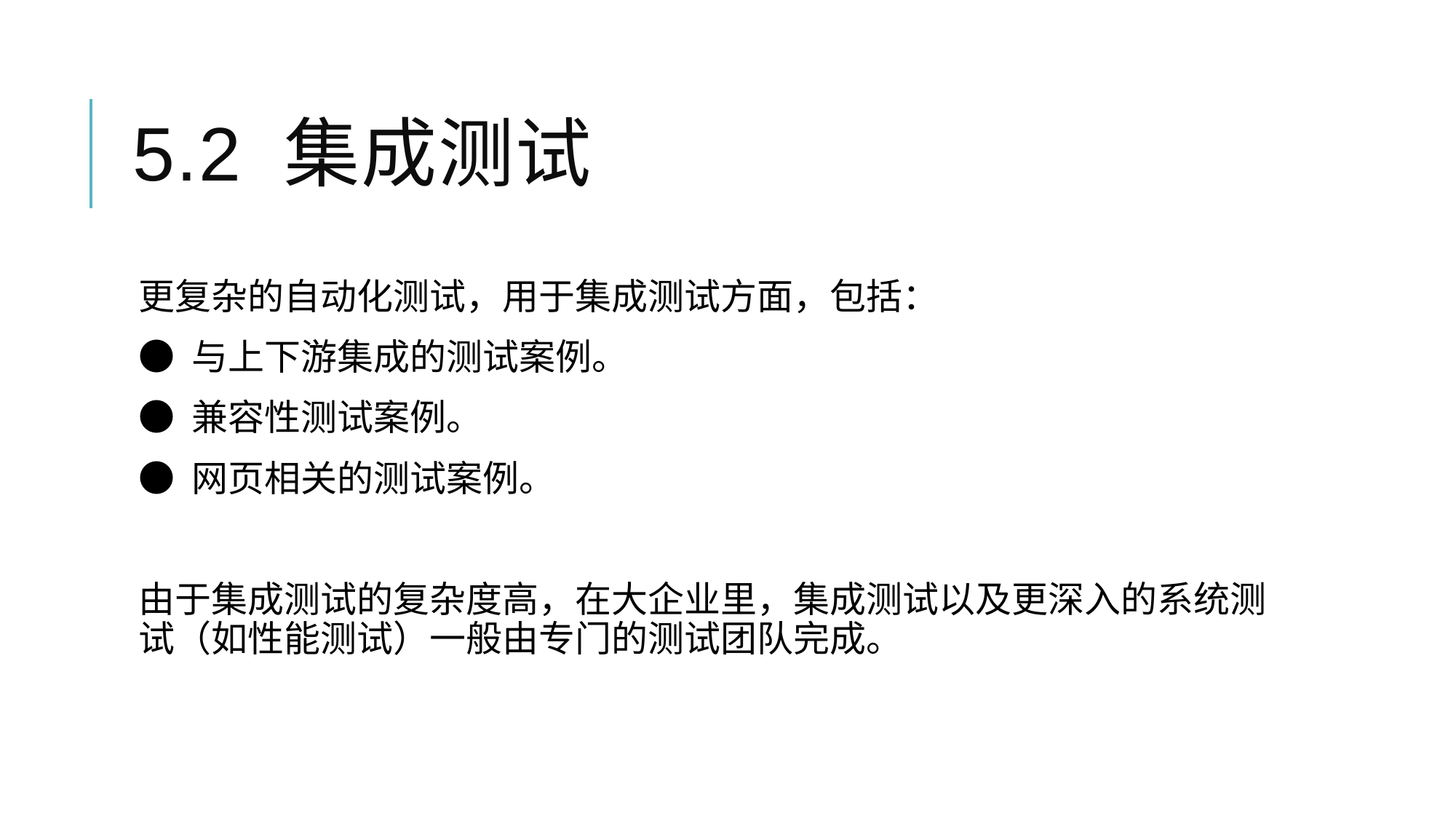

# 5.2 集成测试
更复杂的自动化测试，用于集成测试方面，包括：
● 与上下游集成的测试案例。
● 兼容性测试案例。
● 网页相关的测试案例。

由于集成测试的复杂度高，在大企业里，集成测试以及更深入的系统测试（如性能测试）一般由专门的测试团队完成。